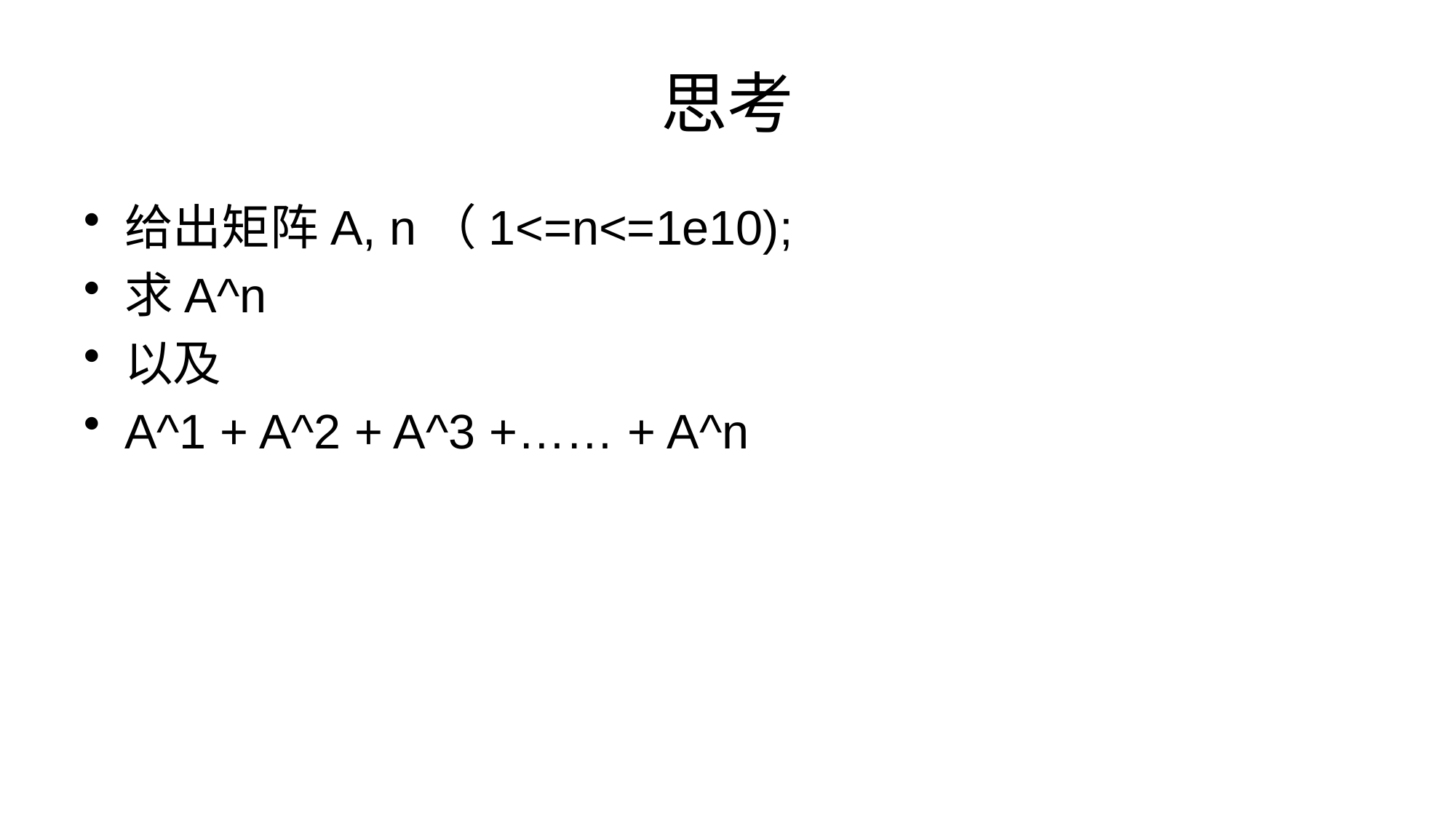

# 思考
给出矩阵A, n（1<=n<=1e10);
求A^n
以及
A^1 + A^2 + A^3 +…… + A^n